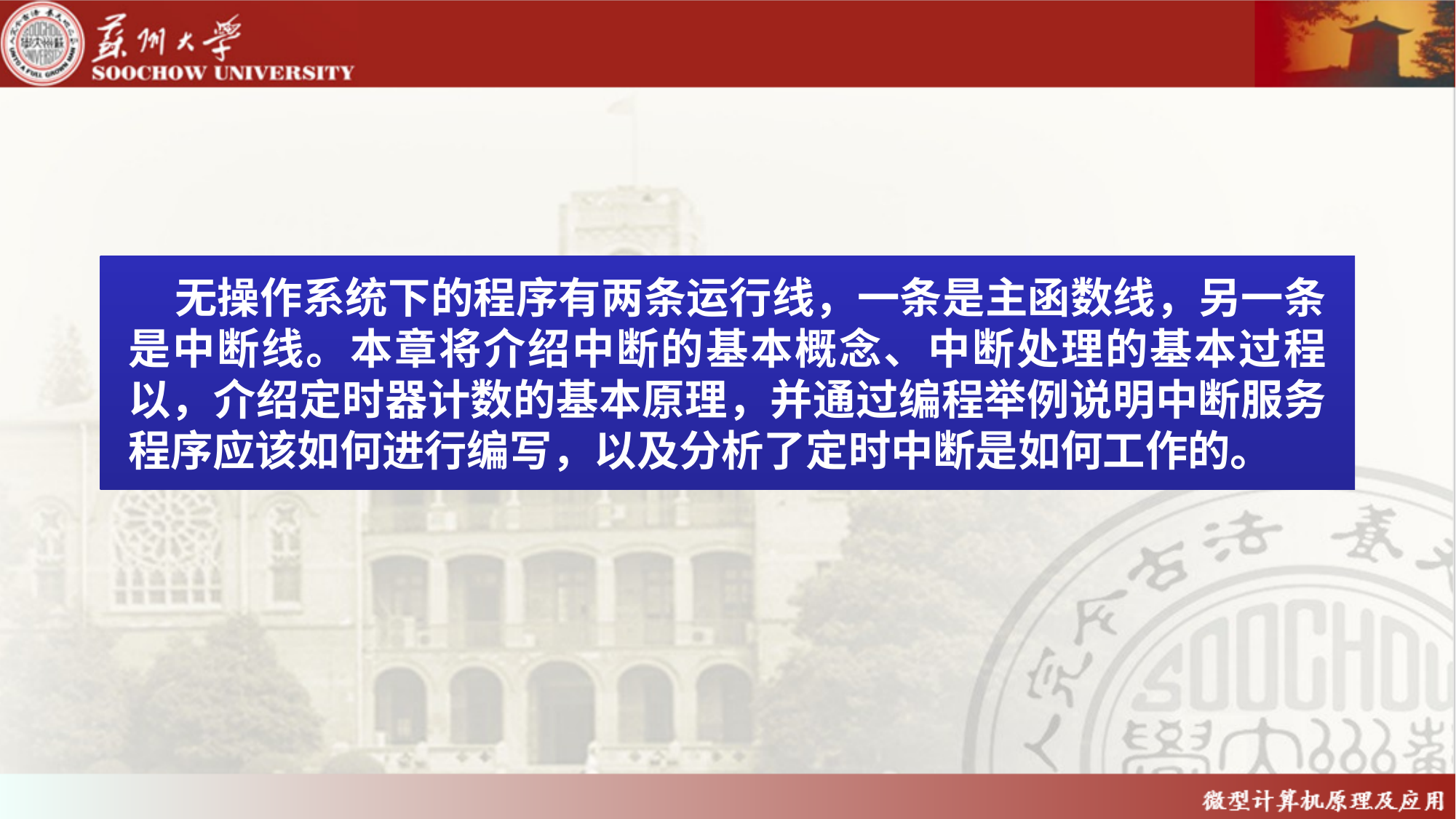

无操作系统下的程序有两条运行线，一条是主函数线，另一条是中断线。本章将介绍中断的基本概念、中断处理的基本过程以，介绍定时器计数的基本原理，并通过编程举例说明中断服务程序应该如何进行编写，以及分析了定时中断是如何工作的。